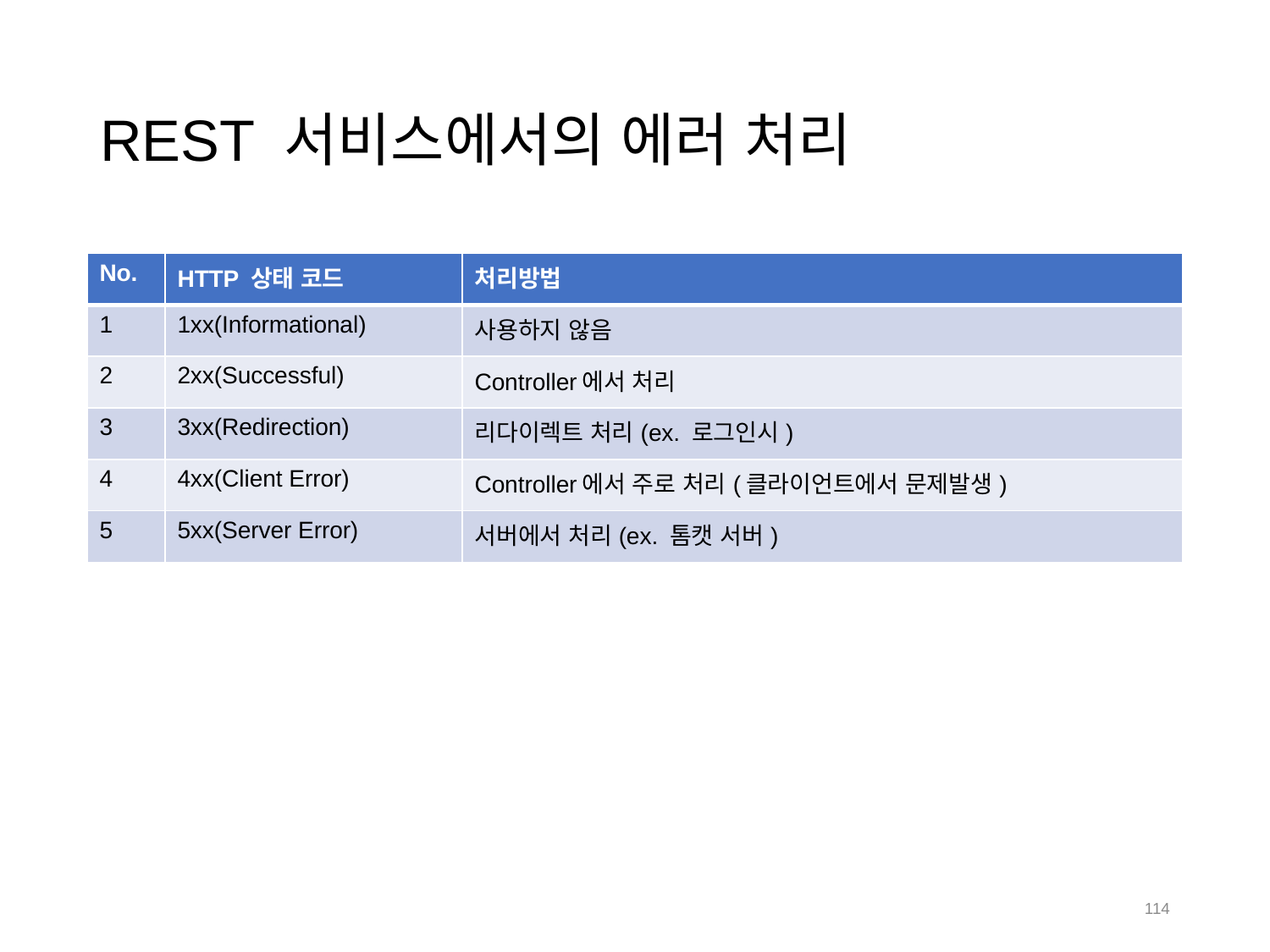

# REST 서비스에서의 에러 처리
| No. | HTTP 상태 코드 | 처리방법 |
| --- | --- | --- |
| 1 | 1xx(Informational) | 사용하지 않음 |
| 2 | 2xx(Successful) | Controller에서 처리 |
| 3 | 3xx(Redirection) | 리다이렉트 처리(ex. 로그인시) |
| 4 | 4xx(Client Error) | Controller에서 주로 처리(클라이언트에서 문제발생) |
| 5 | 5xx(Server Error) | 서버에서 처리(ex. 톰캣 서버) |
114